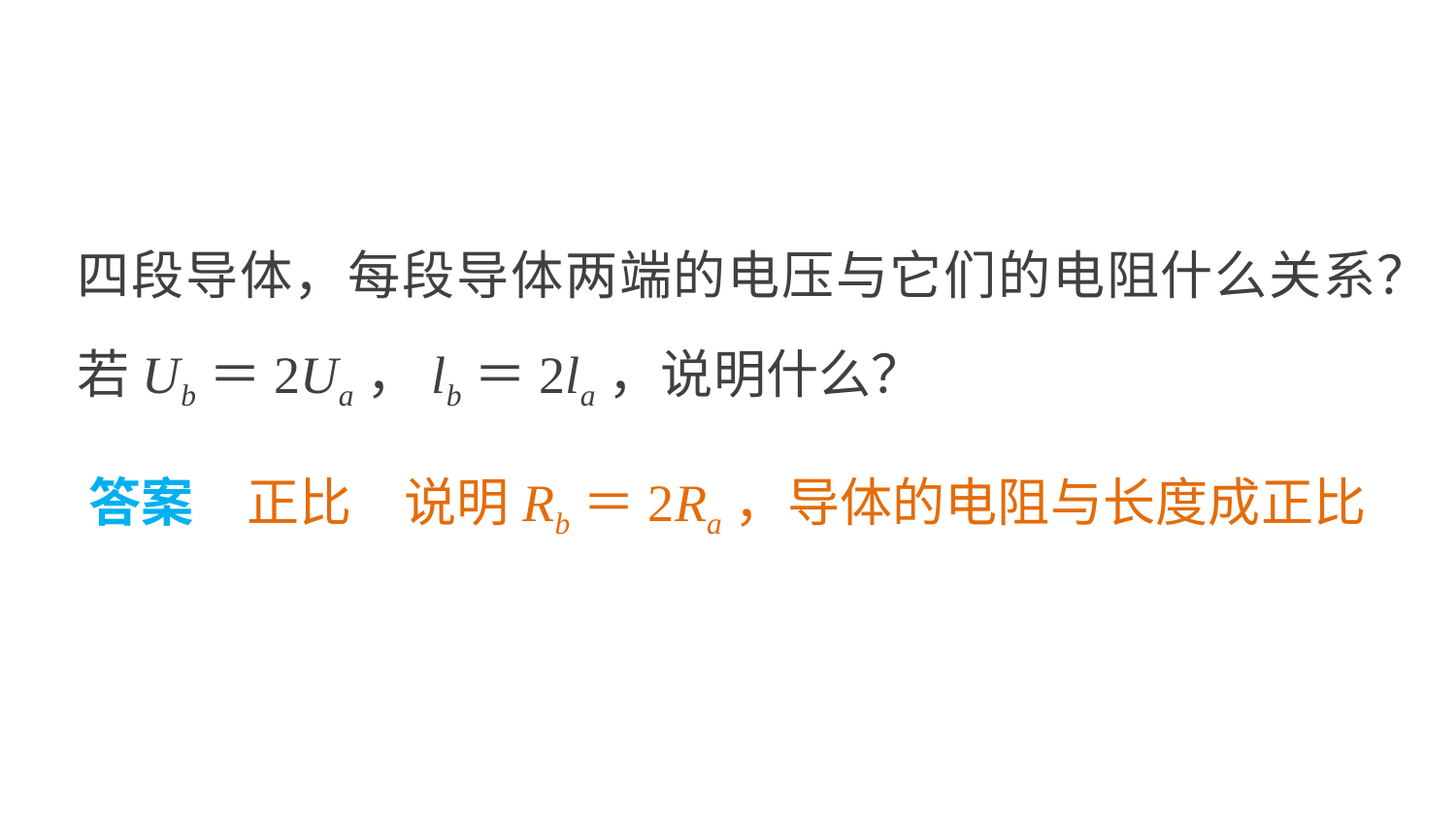

四段导体，每段导体两端的电压与它们的电阻什么关系？若Ub＝2Ua，lb＝2la，说明什么？
答案　正比　说明Rb＝2Ra，导体的电阻与长度成正比